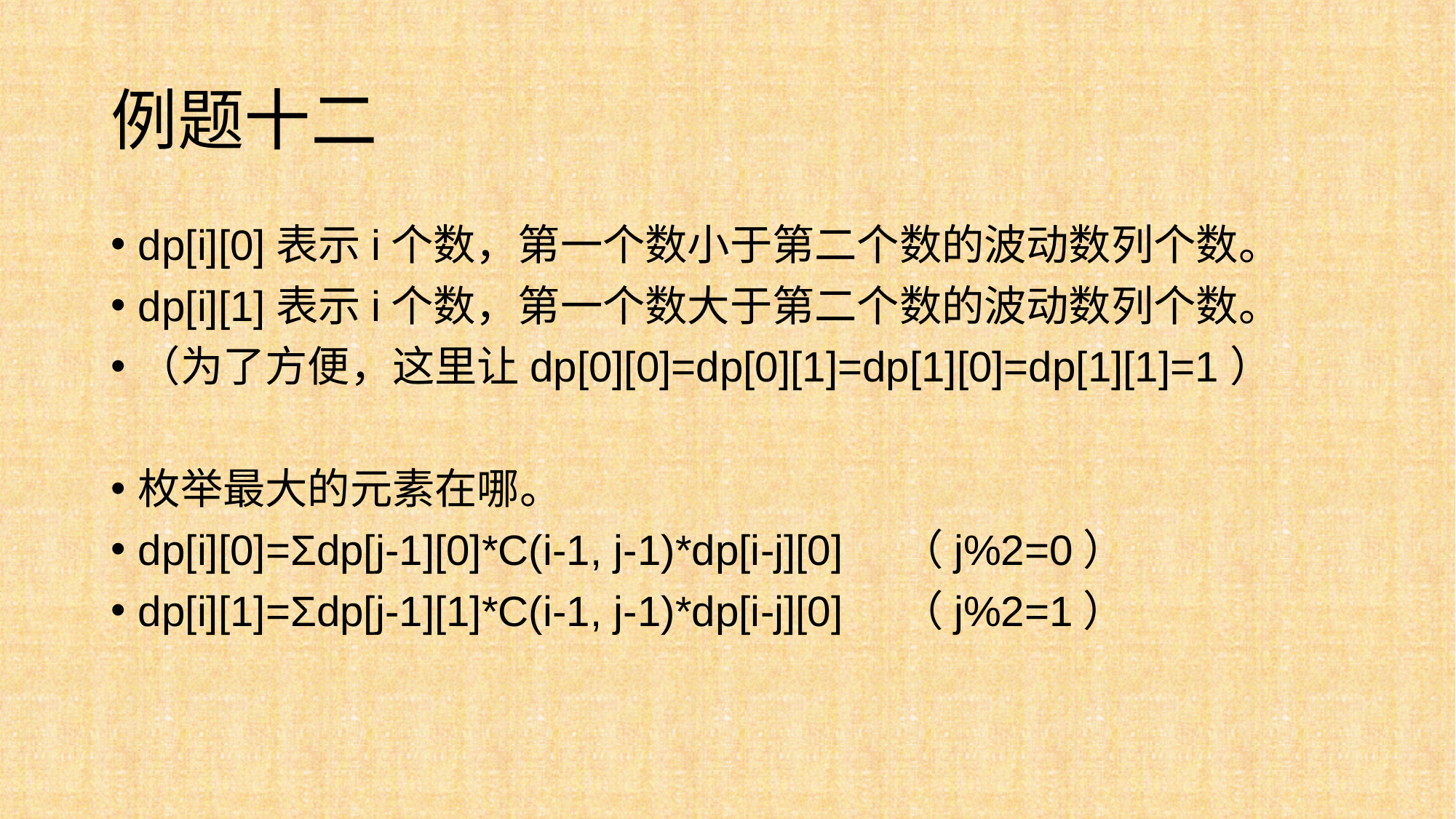

# 例题十二
dp[i][0]表示i个数，第一个数小于第二个数的波动数列个数。
dp[i][1]表示i个数，第一个数大于第二个数的波动数列个数。
（为了方便，这里让dp[0][0]=dp[0][1]=dp[1][0]=dp[1][1]=1）

枚举最大的元素在哪。
dp[i][0]=Σdp[j-1][0]*C(i-1, j-1)*dp[i-j][0]    （j%2=0）
dp[i][1]=Σdp[j-1][1]*C(i-1, j-1)*dp[i-j][0]    （j%2=1）